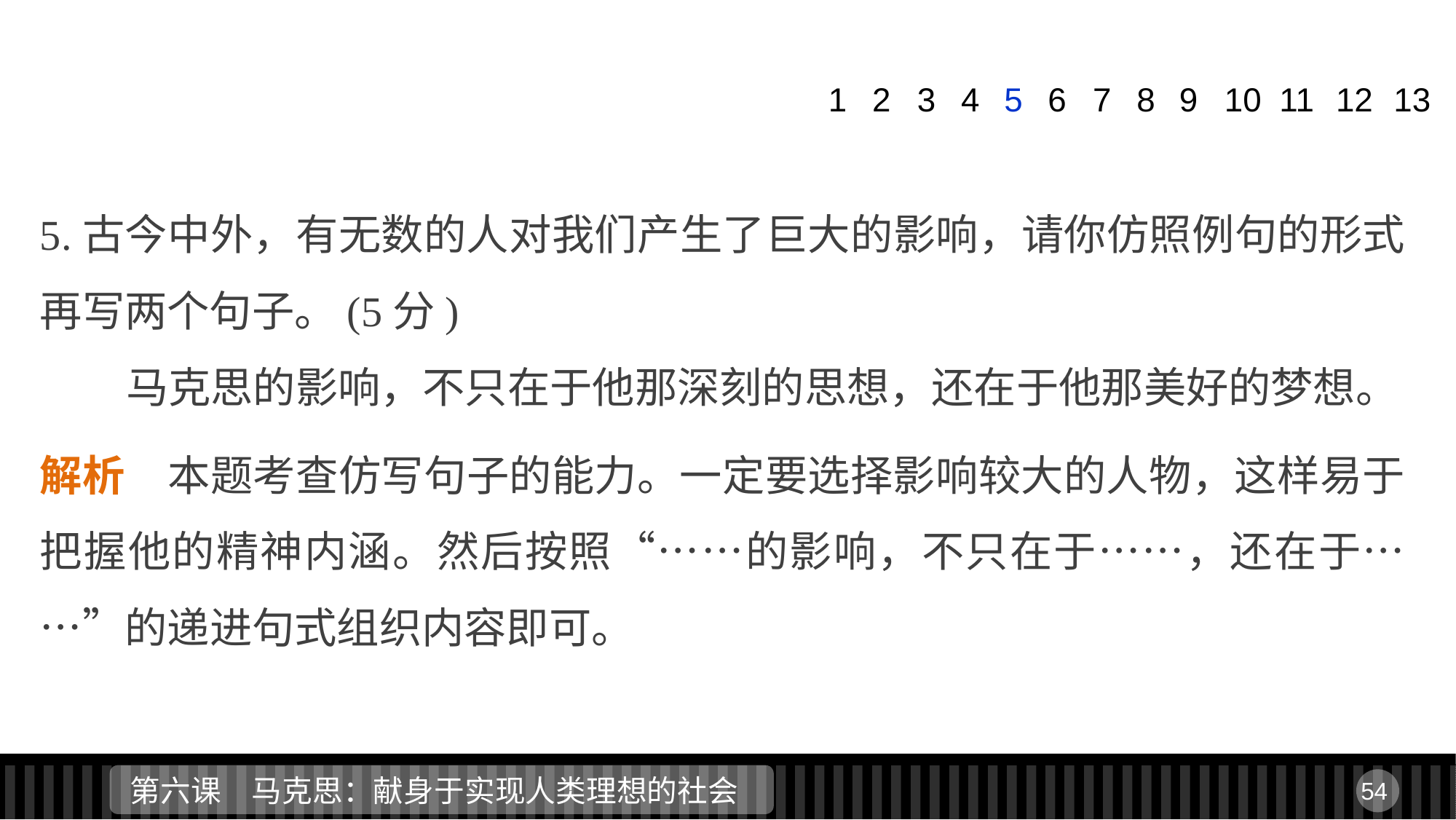

1
2
3
4
5
6
7
8
9
11
12
13
10
5.古今中外，有无数的人对我们产生了巨大的影响，请你仿照例句的形式再写两个句子。(5分)
        马克思的影响，不只在于他那深刻的思想，还在于他那美好的梦想。
解析　本题考查仿写句子的能力。一定要选择影响较大的人物，这样易于把握他的精神内涵。然后按照“……的影响，不只在于……，还在于……”的递进句式组织内容即可。